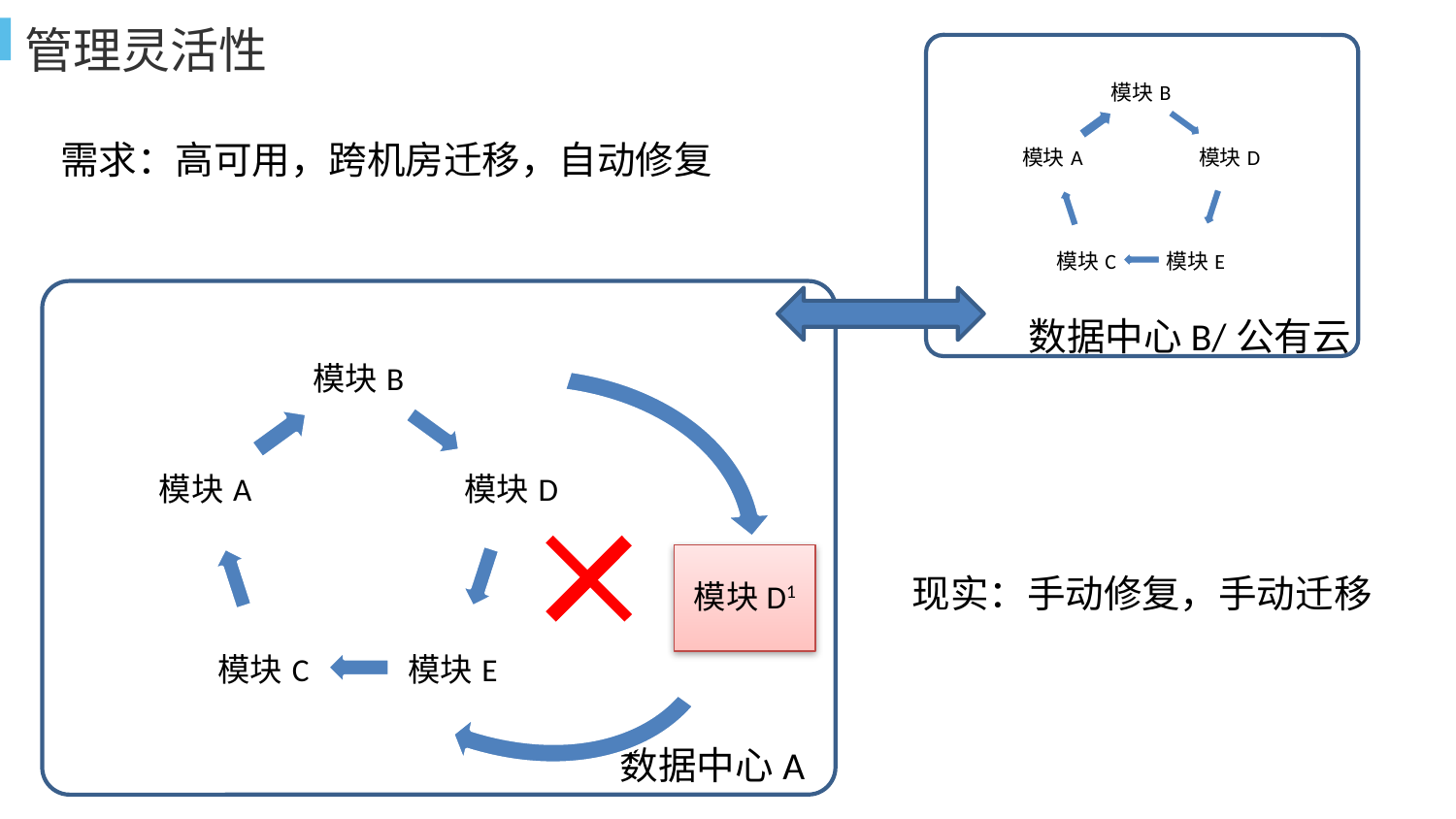

管理灵活性

模块B
模块D
模块E
模块C
模块A
需求：高可用，跨机房迁移，自动修复

数据中心B/公有云
模块B
模块D
模块E
模块C
模块A

模块D1
现实：手动修复，手动迁移
数据中心A